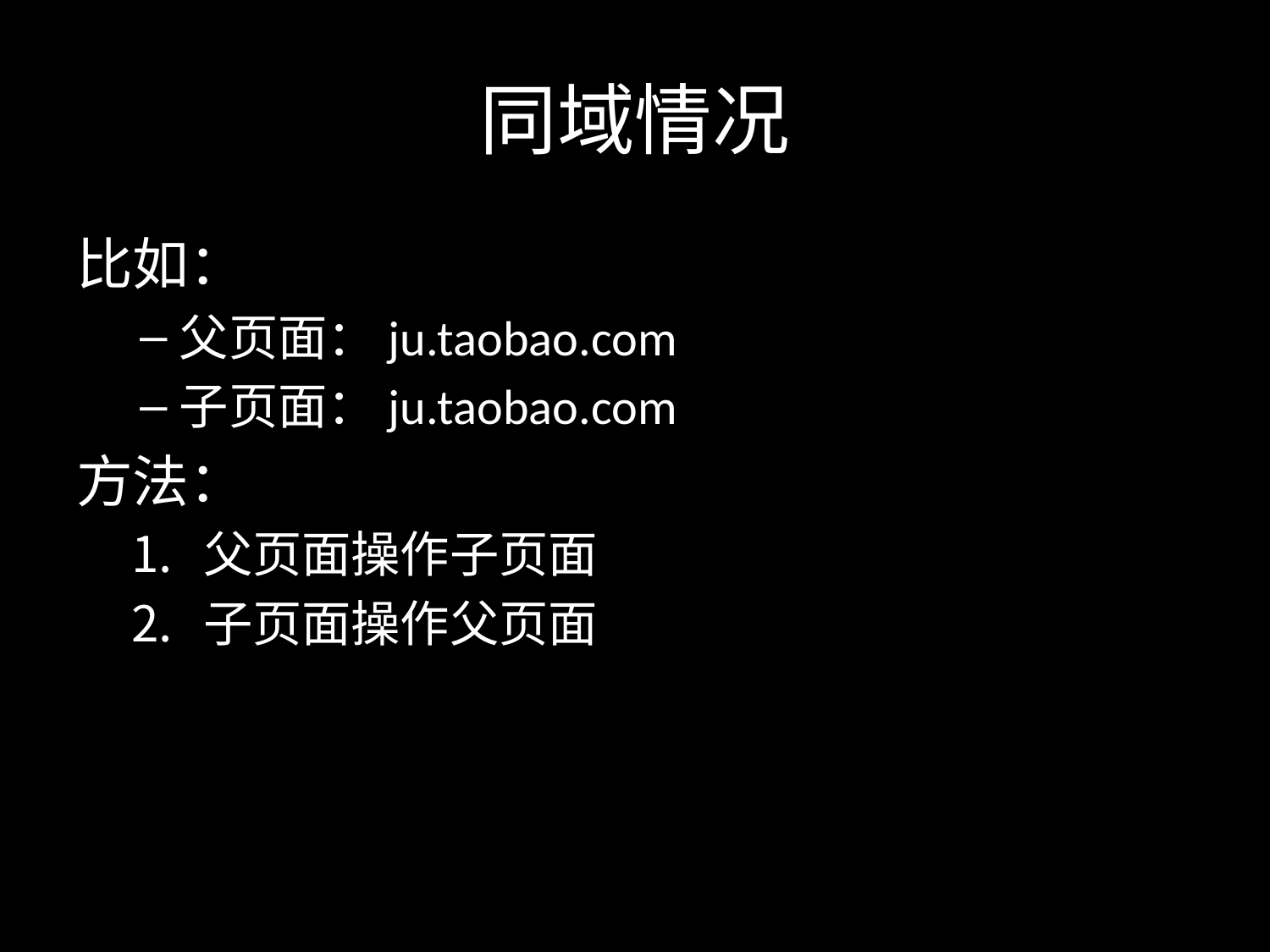

# 同域情况
比如：
父页面：ju.taobao.com
子页面：ju.taobao.com
方法：
父页面操作子页面
子页面操作父页面